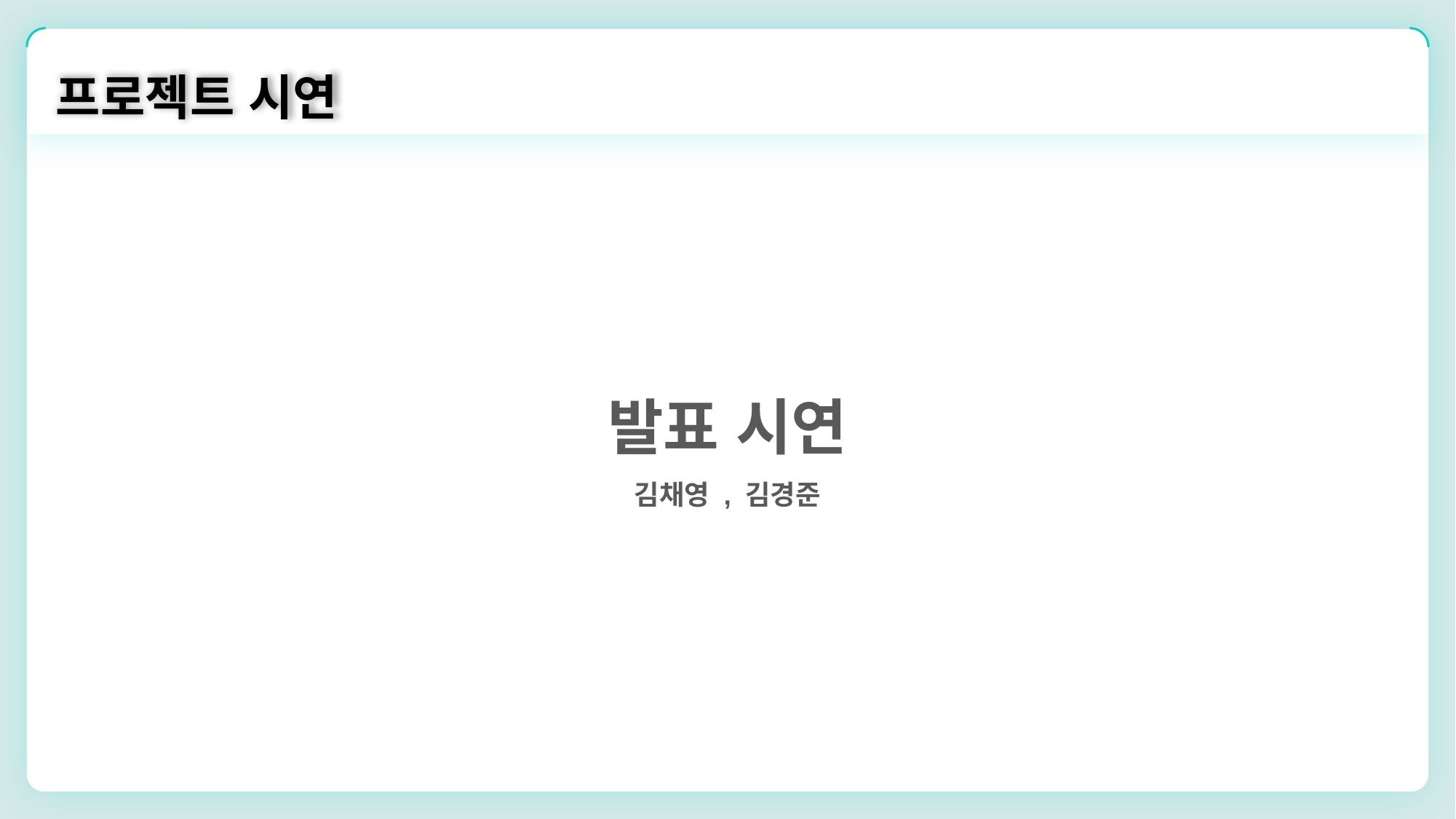

프로젝트 시연
발표 시연
김채영 , 김경준